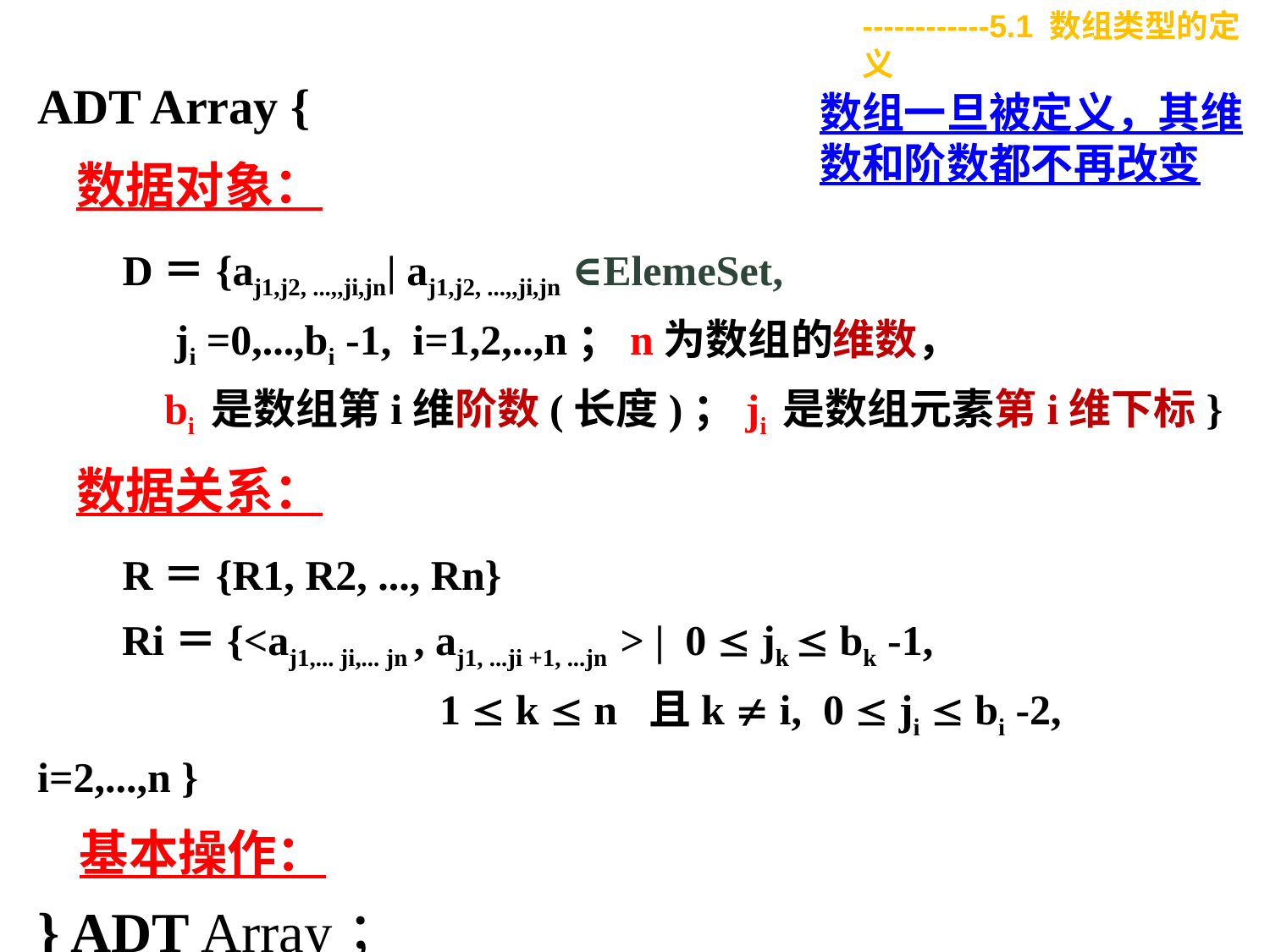

------------5.1 数组类型的定义

ADT Array {
  数据对象：
      D＝{aj1,j2, ...,,ji,jn| aj1,j2, ...,,ji,jn ∈ElemeSet,
             ji =0,...,bi -1,  i=1,2,..,n；n为数组的维数，
            bi 是数组第i维阶数(长度)；ji 是数组元素第i维下标}
  数据关系：
      R＝{R1, R2, ..., Rn}
        Ri＝{<aj1,... ji,... jn , aj1, ...ji +1, ...jn  > |  0 ≤ jk ≤ bk -1,
                                      1 ≤ k ≤ n  且k ≠ i,  0 ≤ ji ≤ bi -2, i=2,...,n }
   基本操作：
} ADT Array；
数组一旦被定义，其维数和阶数都不再改变